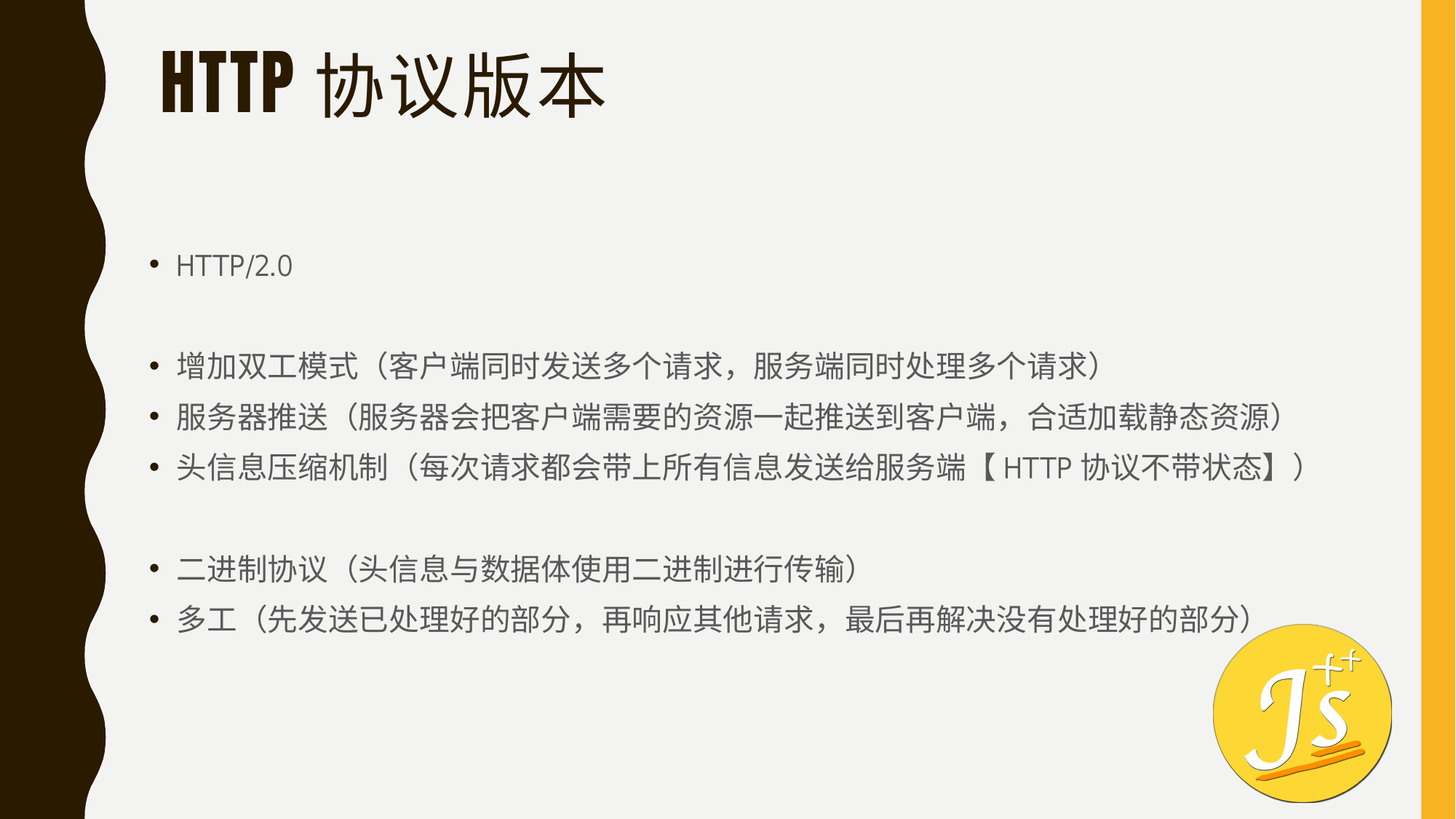

# HTTP协议版本
HTTP/2.0

增加双工模式（客户端同时发送多个请求，服务端同时处理多个请求）
服务器推送（服务器会把客户端需要的资源一起推送到客户端，合适加载静态资源）
头信息压缩机制（每次请求都会带上所有信息发送给服务端【HTTP协议不带状态】）

二进制协议（头信息与数据体使用二进制进行传输）
多工（先发送已处理好的部分，再响应其他请求，最后再解决没有处理好的部分）